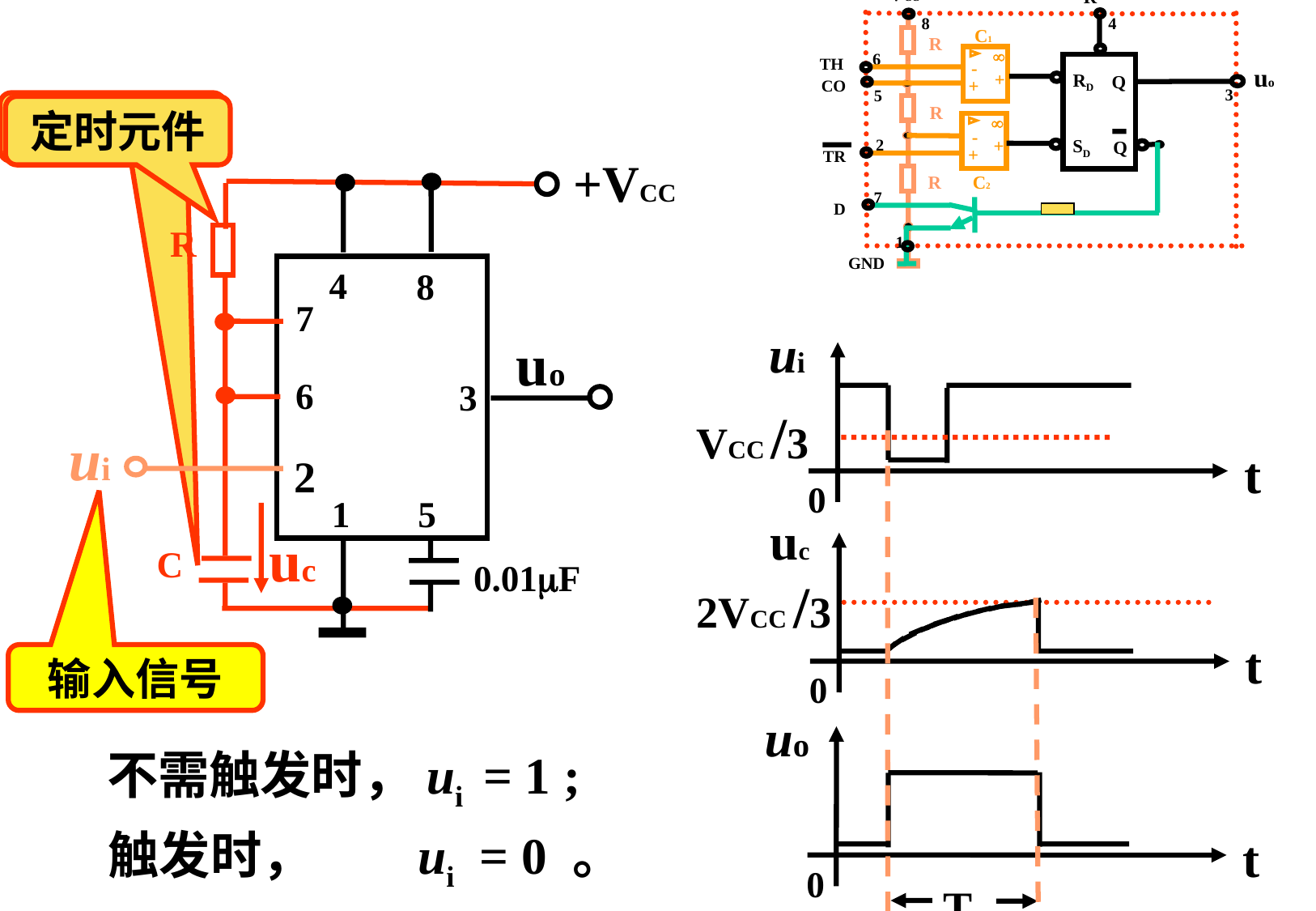

R
VCC
8
4

C1
R

∞
6

-

+
RD

Q

+

3
5

R

∞

-

2
+
SD
Q

+

R
C2

7

1

TH
uo
CO
TR
D
GND

定时元件
定时元件
+VCC

R

uo

ui

uc
C

0.01μF

4
8
7
6
3
2
1
5
ui

t
0

VCC /3

uc

t
0

2VCC /3

uo

t
0

TW

输入信号
不需触发时，ui  = 1 ;
触发时，        ui  = 0 。